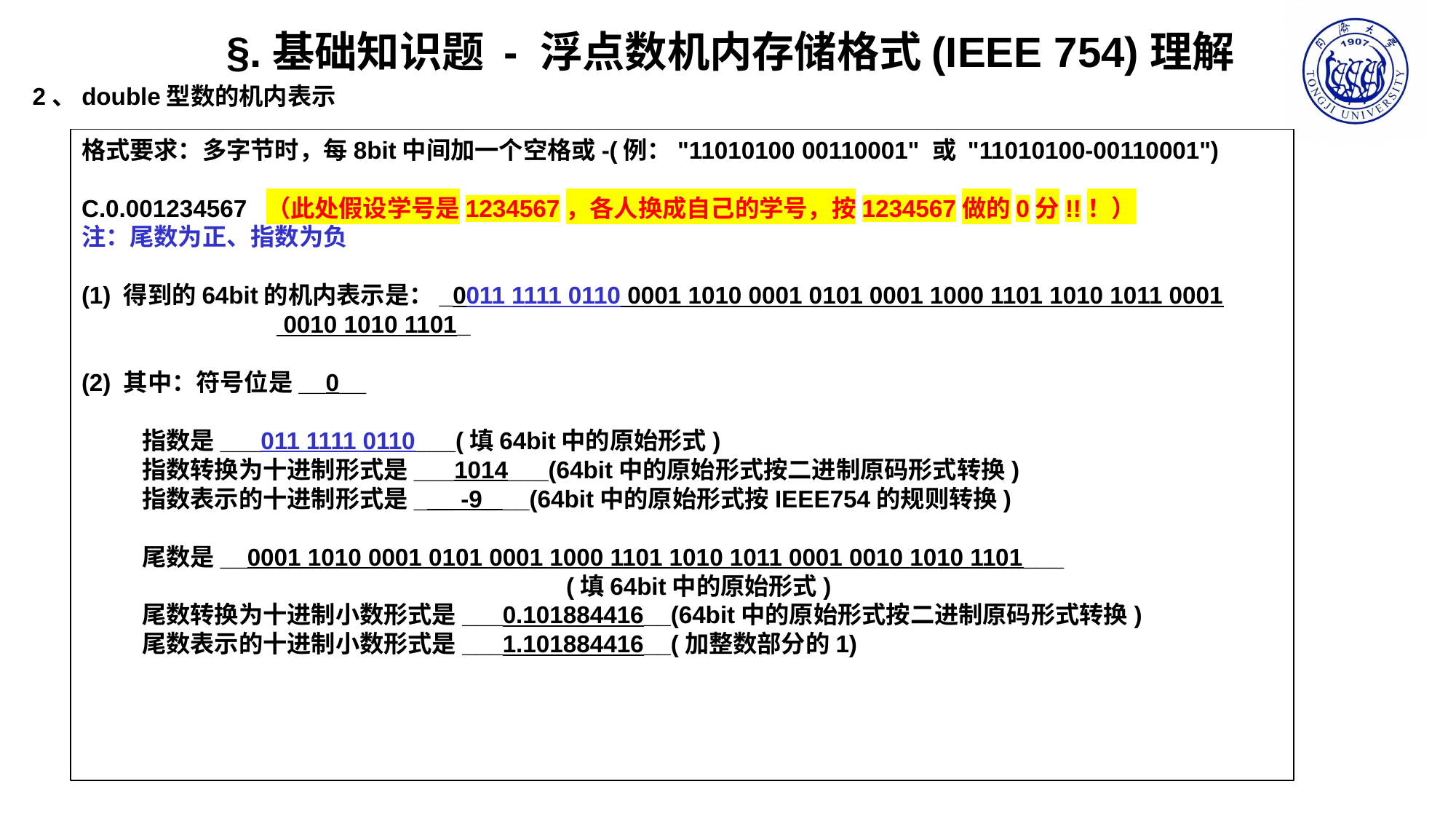

§.基础知识题 - 浮点数机内存储格式(IEEE 754)理解
2、double型数的机内表示
格式要求：多字节时，每8bit中间加一个空格或-(例："11010100 00110001" 或 "11010100-00110001")

C.0.001234567  （此处假设学号是1234567，各人换成自己的学号，按1234567做的0分!!！）
注：尾数为正、指数为负

(1) 得到的64bit的机内表示是：_0011 1111 0110 0001 1010 0001 0101 0001 1000 1101 1010 1011 0001
                              0010 1010 1101_

(2) 其中：符号位是__0__

          指数是___011 1111 0110___(填64bit中的原始形式)
          指数转换为十进制形式是___1014___(64bit中的原始形式按二进制原码形式转换)
          指数表示的十进制形式是___ -9_ __(64bit中的原始形式按IEEE754的规则转换)

          尾数是__0001 1010 0001 0101 0001 1000 1101 1010 1011 0001 0010 1010 1101___
                                                                        (填64bit中的原始形式)
          尾数转换为十进制小数形式是___0.101884416__(64bit中的原始形式按二进制原码形式转换)
          尾数表示的十进制小数形式是___1.101884416__(加整数部分的1)